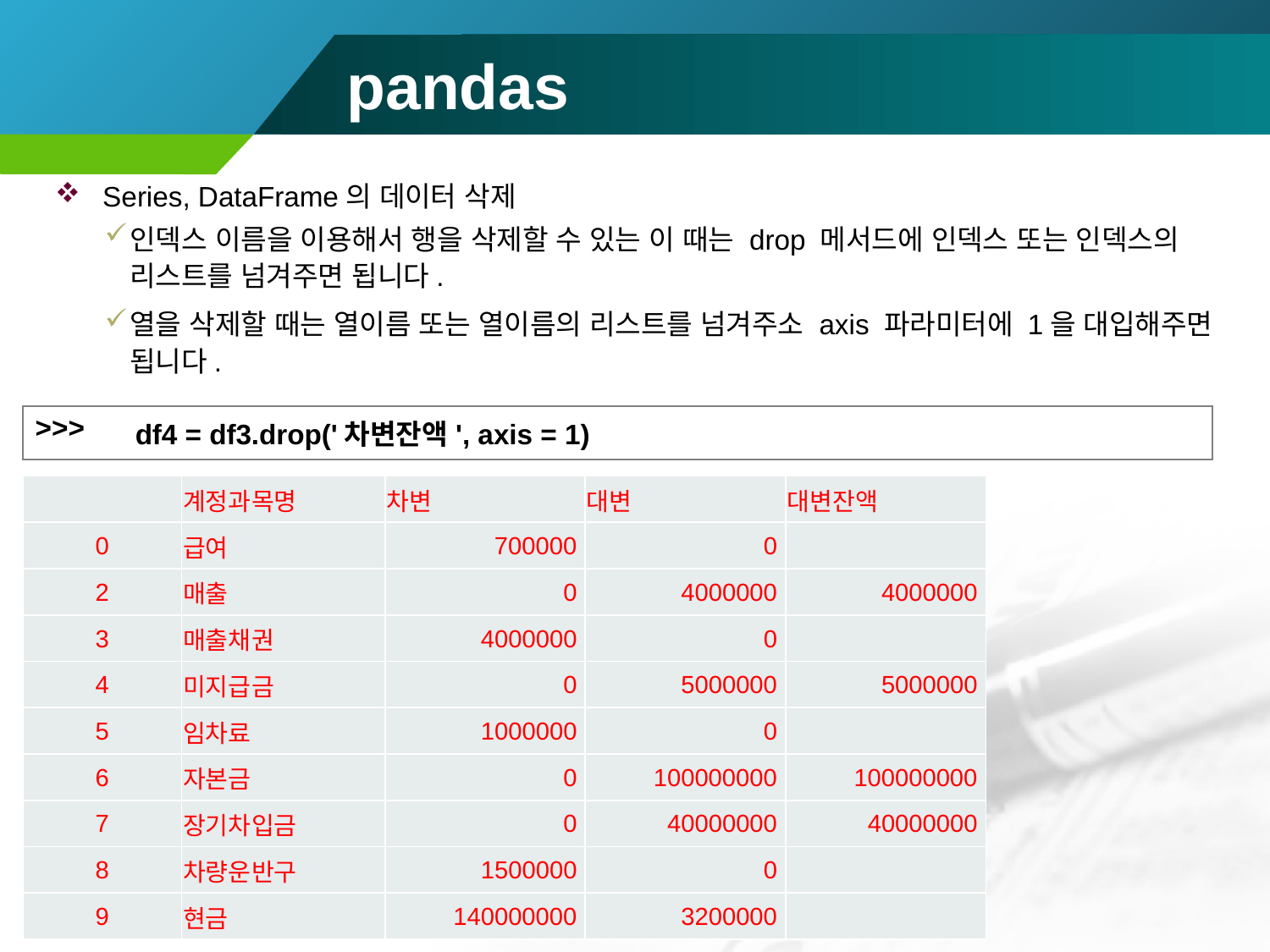

# pandas
Series, DataFrame의 데이터 삭제
인덱스 이름을 이용해서 행을 삭제할 수 있는 이 때는 drop 메서드에 인덱스 또는 인덱스의 리스트를 넘겨주면 됩니다.
열을 삭제할 때는 열이름 또는 열이름의 리스트를 넘겨주소 axis 파라미터에 1을 대입해주면 됩니다.

| >>> | df4 = df3.drop('차변잔액', axis = 1) |
| --- | --- |
|  | 계정과목명 | 차변 | 대변 | 대변잔액 |
| --- | --- | --- | --- | --- |
| 0 | 급여 | 700000 | 0 |  |
| 2 | 매출 | 0 | 4000000 | 4000000 |
| 3 | 매출채권 | 4000000 | 0 |  |
| 4 | 미지급금 | 0 | 5000000 | 5000000 |
| 5 | 임차료 | 1000000 | 0 |  |
| 6 | 자본금 | 0 | 100000000 | 100000000 |
| 7 | 장기차입금 | 0 | 40000000 | 40000000 |
| 8 | 차량운반구 | 1500000 | 0 |  |
| 9 | 현금 | 140000000 | 3200000 |  |